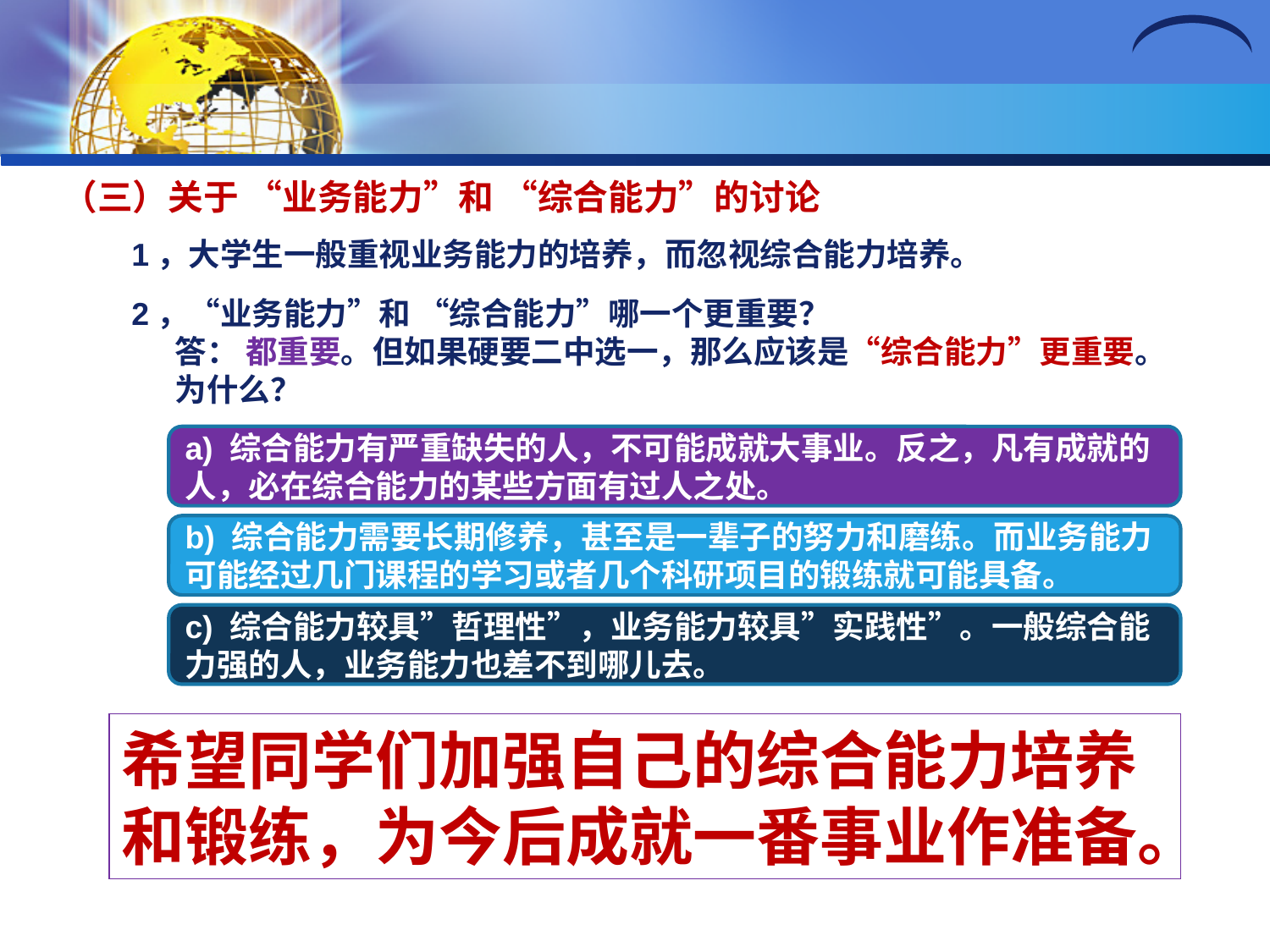

（三）关于 “业务能力”和 “综合能力”的讨论
1，大学生一般重视业务能力的培养，而忽视综合能力培养。
2，“业务能力”和 “综合能力”哪一个更重要？
     答： 都重要。但如果硬要二中选一，那么应该是“综合能力”更重要。
     为什么？
a) 综合能力有严重缺失的人，不可能成就大事业。反之，凡有成就的人，必在综合能力的某些方面有过人之处。
b) 综合能力需要长期修养，甚至是一辈子的努力和磨练。而业务能力可能经过几门课程的学习或者几个科研项目的锻练就可能具备。
c) 综合能力较具”哲理性”，业务能力较具”实践性”。一般综合能力强的人，业务能力也差不到哪儿去。
希望同学们加强自己的综合能力培养和锻练，为今后成就一番事业作准备。